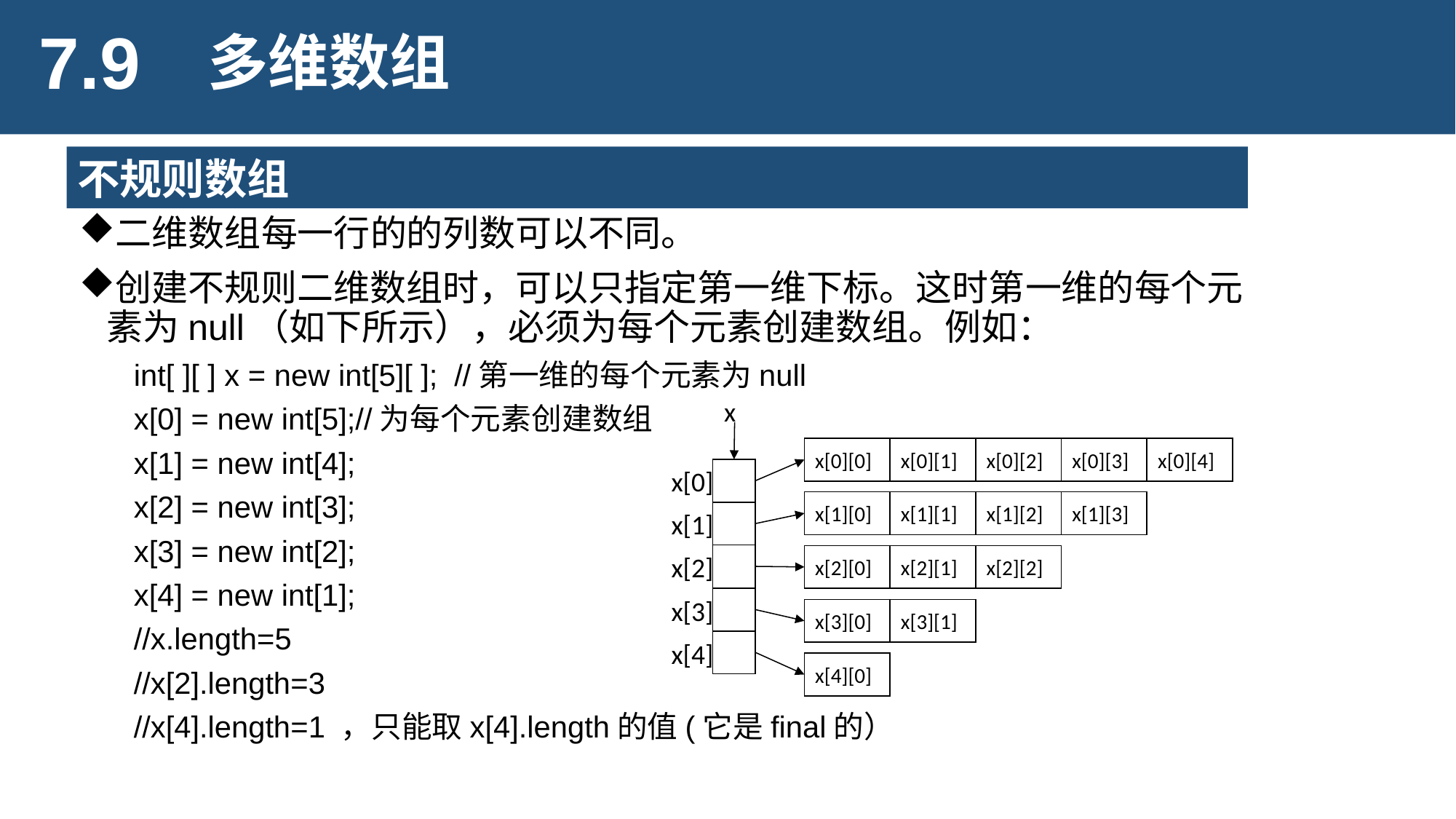

7.9
多维数组

不规则数组
二维数组每一行的的列数可以不同。
创建不规则二维数组时，可以只指定第一维下标。这时第一维的每个元素为null（如下所示），必须为每个元素创建数组。例如：
int[ ][ ] x = new int[5][ ];  //第一维的每个元素为null
x[0] = new int[5];//为每个元素创建数组
x[1] = new int[4];
x[2] = new int[3];
x[3] = new int[2];
x[4] = new int[1];
//x.length=5
//x[2].length=3
//x[4].length=1 ，只能取x[4].length的值(它是final的）
x
x[0][0]
x[0][1]
x[0][2]
x[0][3]
x[0][4]
x[0]

x[1][0]
x[1][1]
x[1][2]
x[1][3]
x[1]

x[2]

x[2][0]
x[2][1]
x[2][2]

x[3]
x[3][0]
x[3][1]

x[4]
x[4][0]